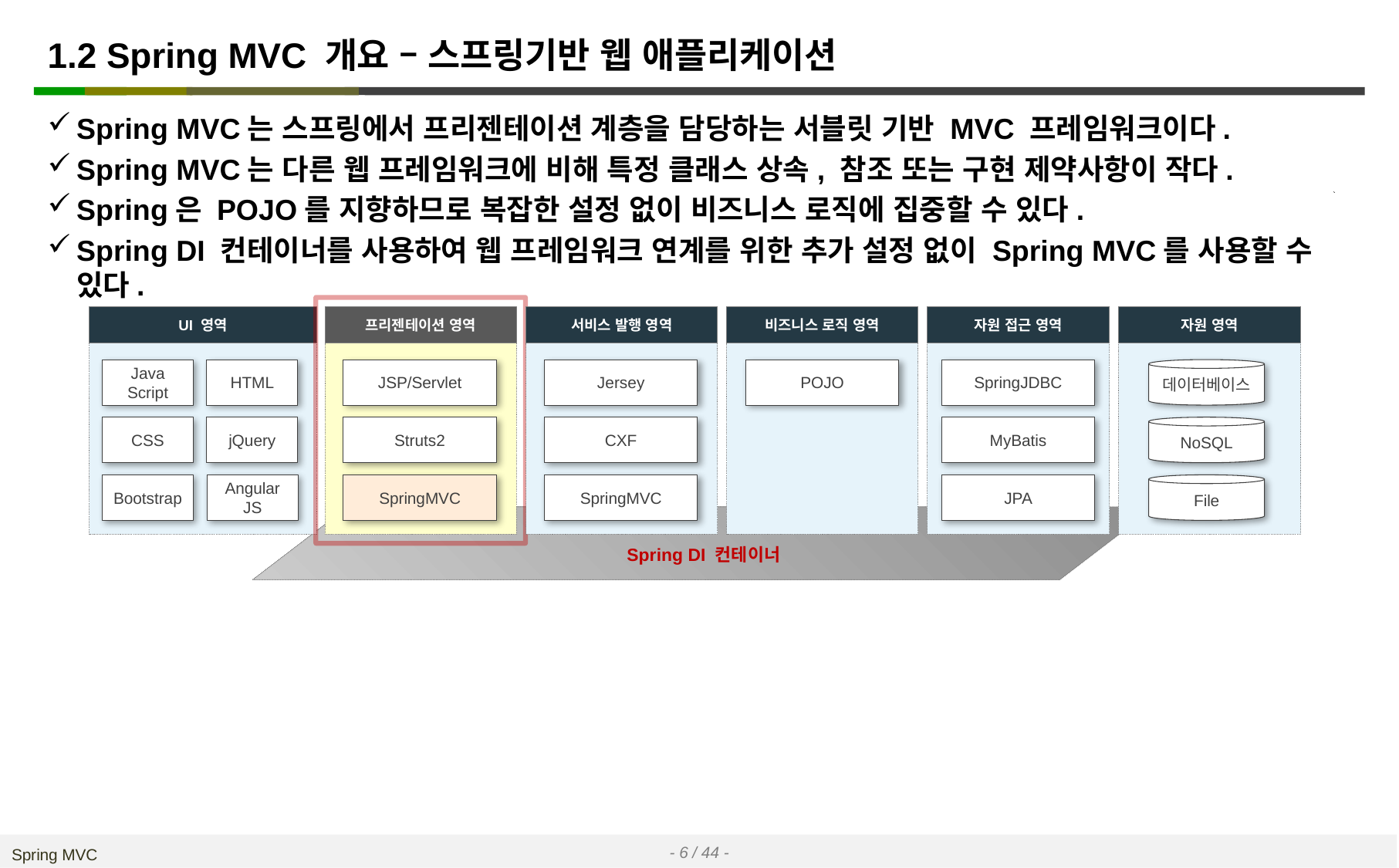

# 1.2 Spring MVC 개요 – 스프링기반 웹 애플리케이션
Spring MVC는 스프링에서 프리젠테이션 계층을 담당하는 서블릿 기반 MVC 프레임워크이다.
Spring MVC는 다른 웹 프레임워크에 비해 특정 클래스 상속, 참조 또는 구현 제약사항이 작다.
Spring은 POJO를 지향하므로 복잡한 설정 없이 비즈니스 로직에 집중할 수 있다.
Spring DI 컨테이너를 사용하여 웹 프레임워크 연계를 위한 추가 설정 없이 Spring MVC를 사용할 수 있다.

UI 영역
프리젠테이션 영역
서비스 발행 영역
비즈니스 로직 영역
자원 접근 영역
자원 영역

Java
Script
HTML
JSP/Servlet
Jersey
POJO
SpringJDBC
데이터베이스
CSS
jQuery
Struts2
CXF
MyBatis
NoSQL
Bootstrap
Angular
JS
SpringMVC
SpringMVC
JPA
File
Spring DI 컨테이너